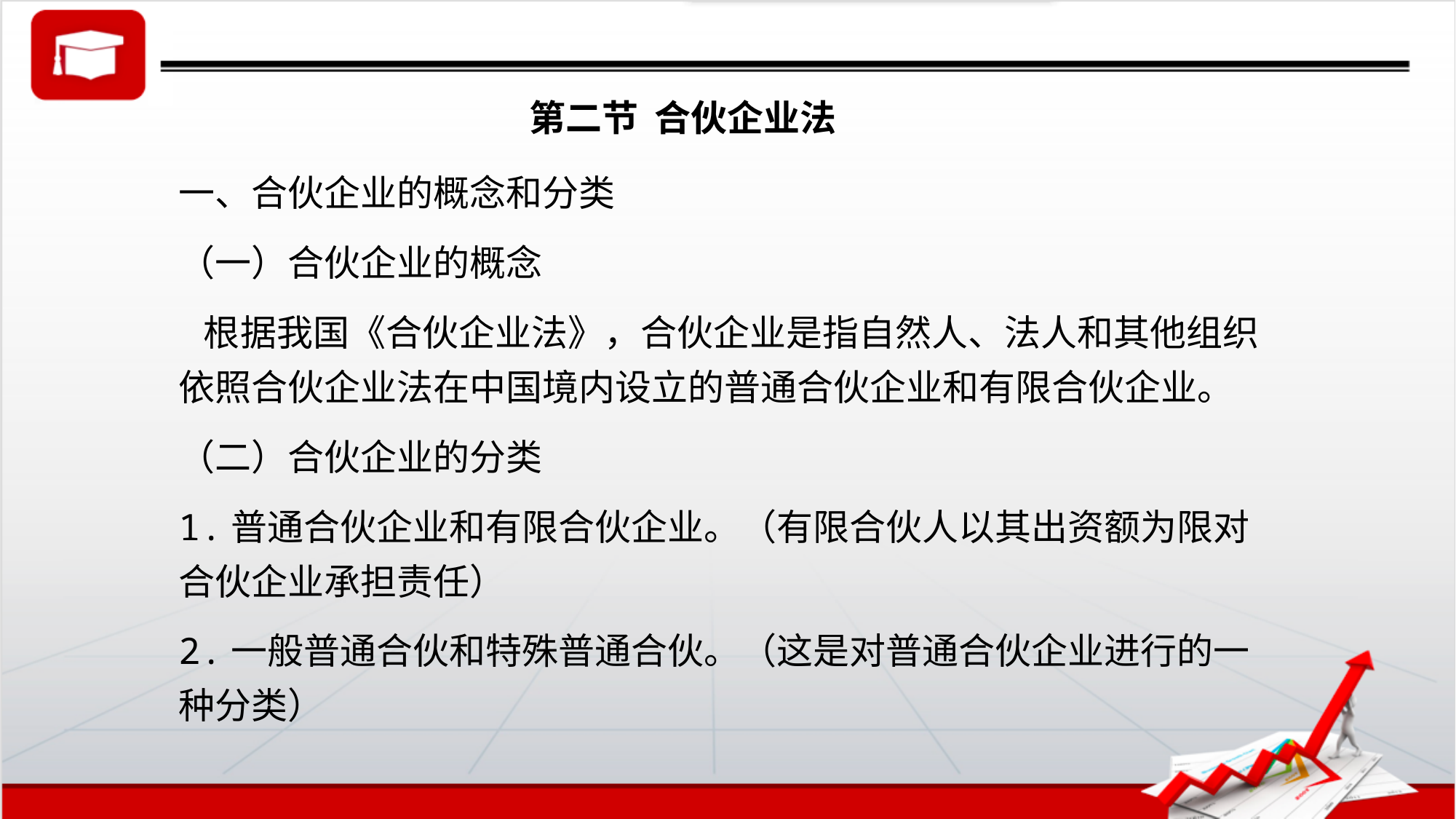

# 第二节  合伙企业法
一、合伙企业的概念和分类
（一）合伙企业的概念
  根据我国《合伙企业法》，合伙企业是指自然人、法人和其他组织依照合伙企业法在中国境内设立的普通合伙企业和有限合伙企业。
（二）合伙企业的分类
1.普通合伙企业和有限合伙企业。（有限合伙人以其出资额为限对合伙企业承担责任）
2.一般普通合伙和特殊普通合伙。（这是对普通合伙企业进行的一种分类）